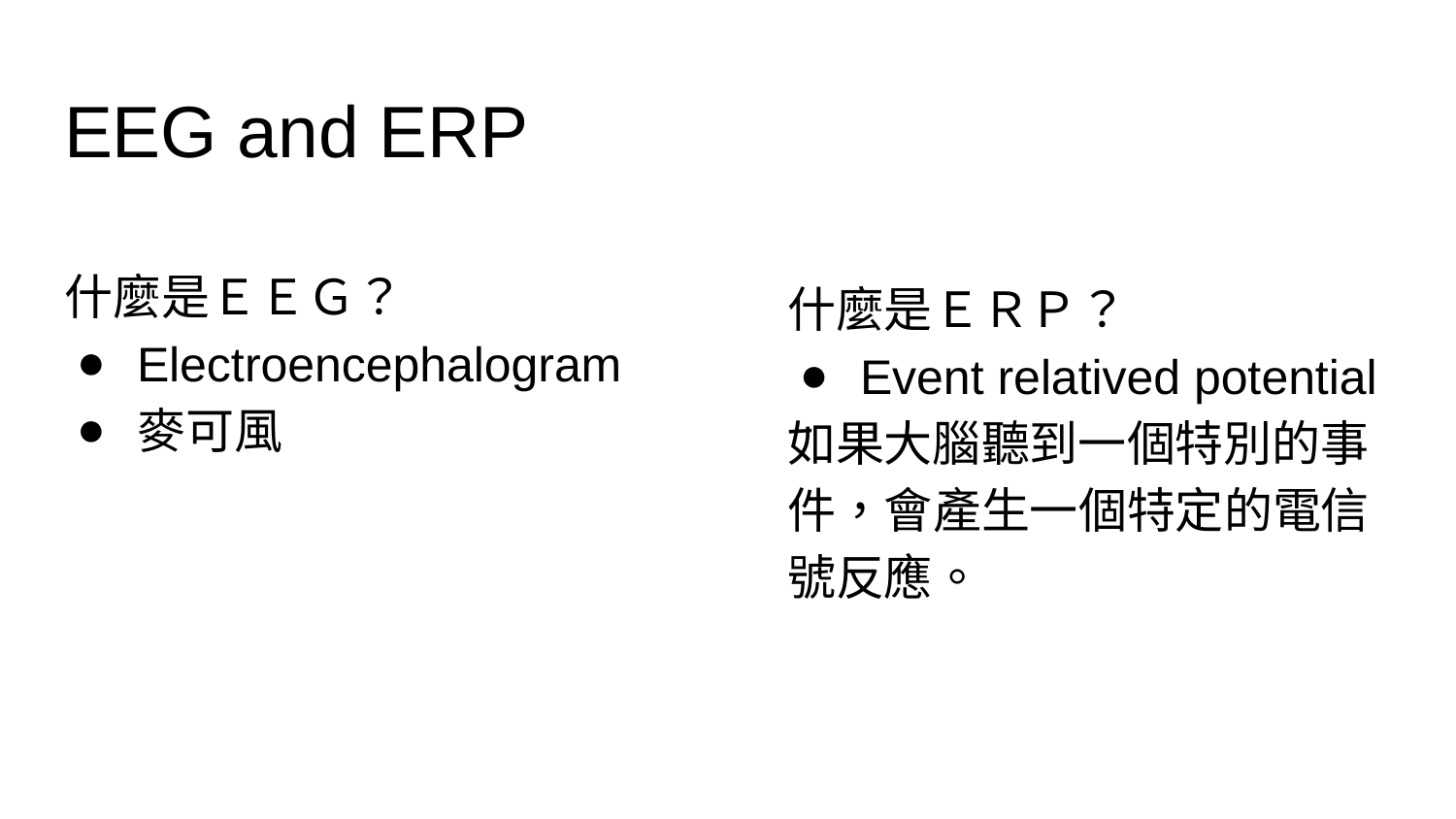

# EEG and ERP

什麼是ＥＥＧ？
Electroencephalogram
麥可風
什麼是ＥＲＰ？
Event relatived potential
如果大腦聽到一個特別的事件，會產生一個特定的電信號反應。